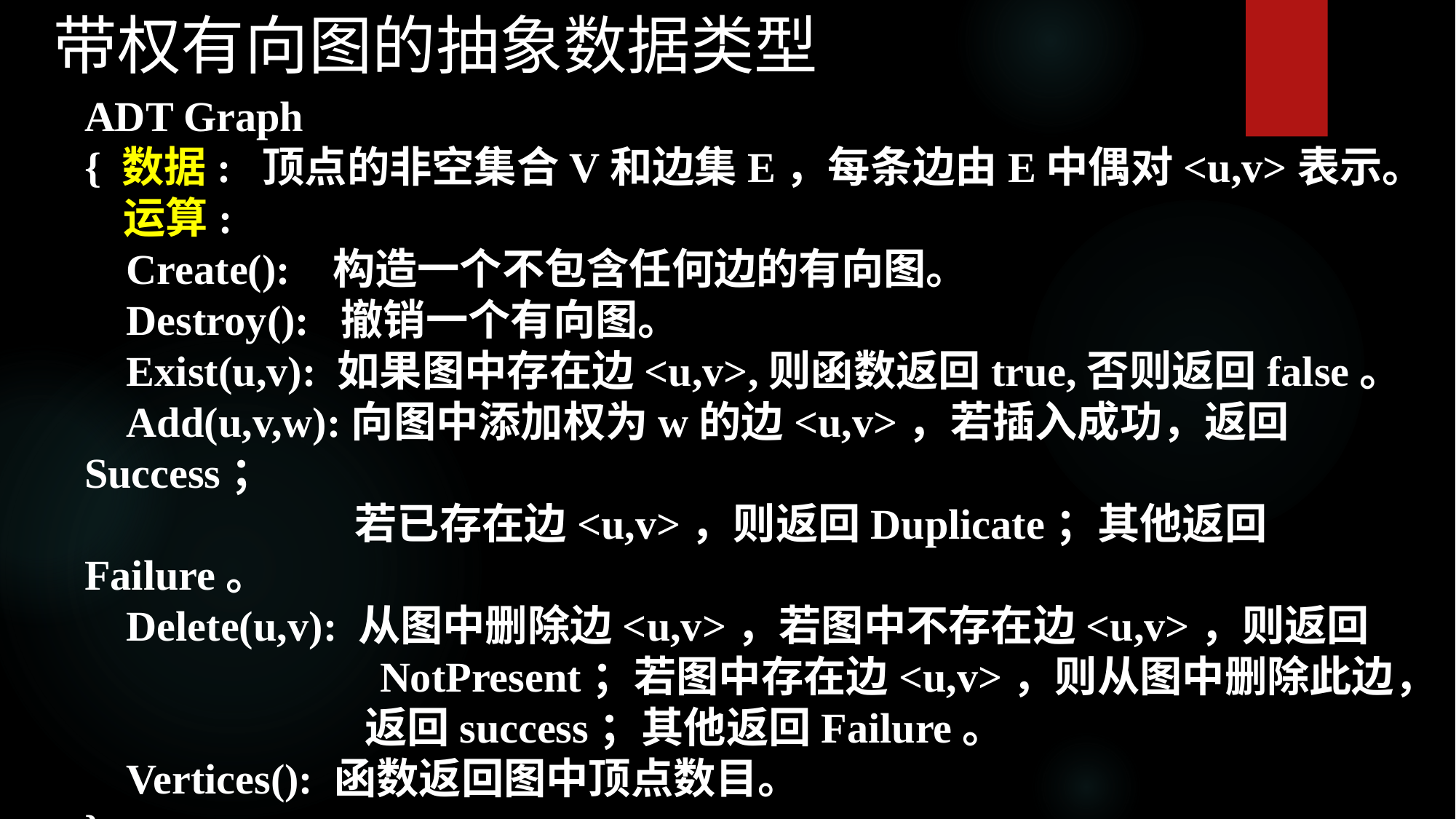

带权有向图的抽象数据类型
ADT Graph
{ 数据:  顶点的非空集合V和边集E，每条边由E中偶对<u,v>表示。
   运算:
    Create():   构造一个不包含任何边的有向图。
    Destroy():  撤销一个有向图。
    Exist(u,v): 如果图中存在边<u,v>,则函数返回true,否则返回false。
    Add(u,v,w):向图中添加权为w的边<u,v>，若插入成功，返回Success；
                           若已存在边<u,v>，则返回Duplicate；其他返回Failure。
    Delete(u,v): 从图中删除边<u,v>，若图中不存在边<u,v>，则返回
                            NotPresent；若图中存在边<u,v>，则从图中删除此边，
                            返回success；其他返回Failure。
    Vertices(): 函数返回图中顶点数目。
}